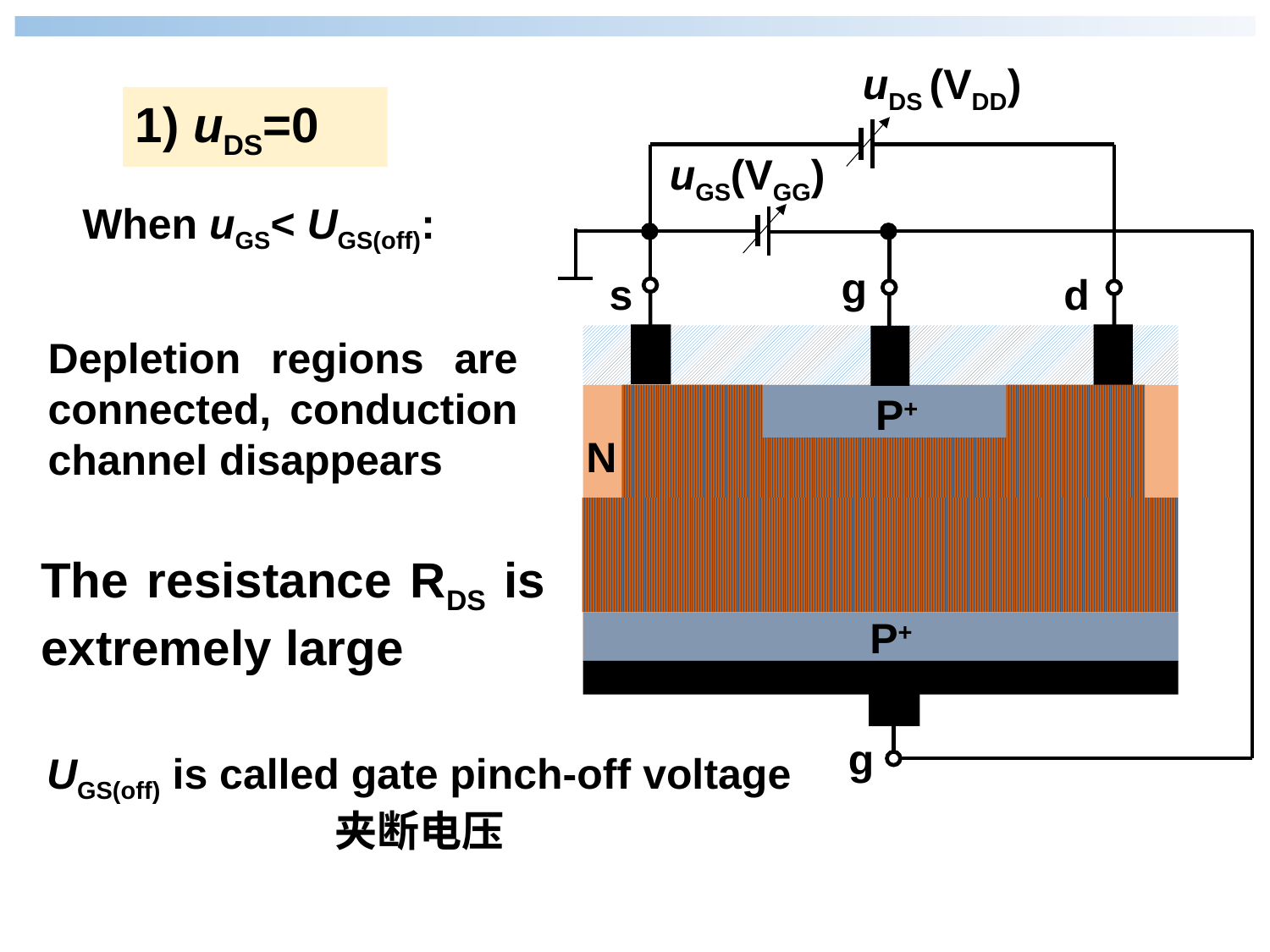

uDS (VDD)
uGS(VGG)

g
d

P+

N
P+

g

s

1) uDS=0
When uGS< UGS(off):
Depletion regions are connected, conduction channel disappears
The resistance RDS is extremely large
UGS(off) is called gate pinch-off voltage 夹断电压